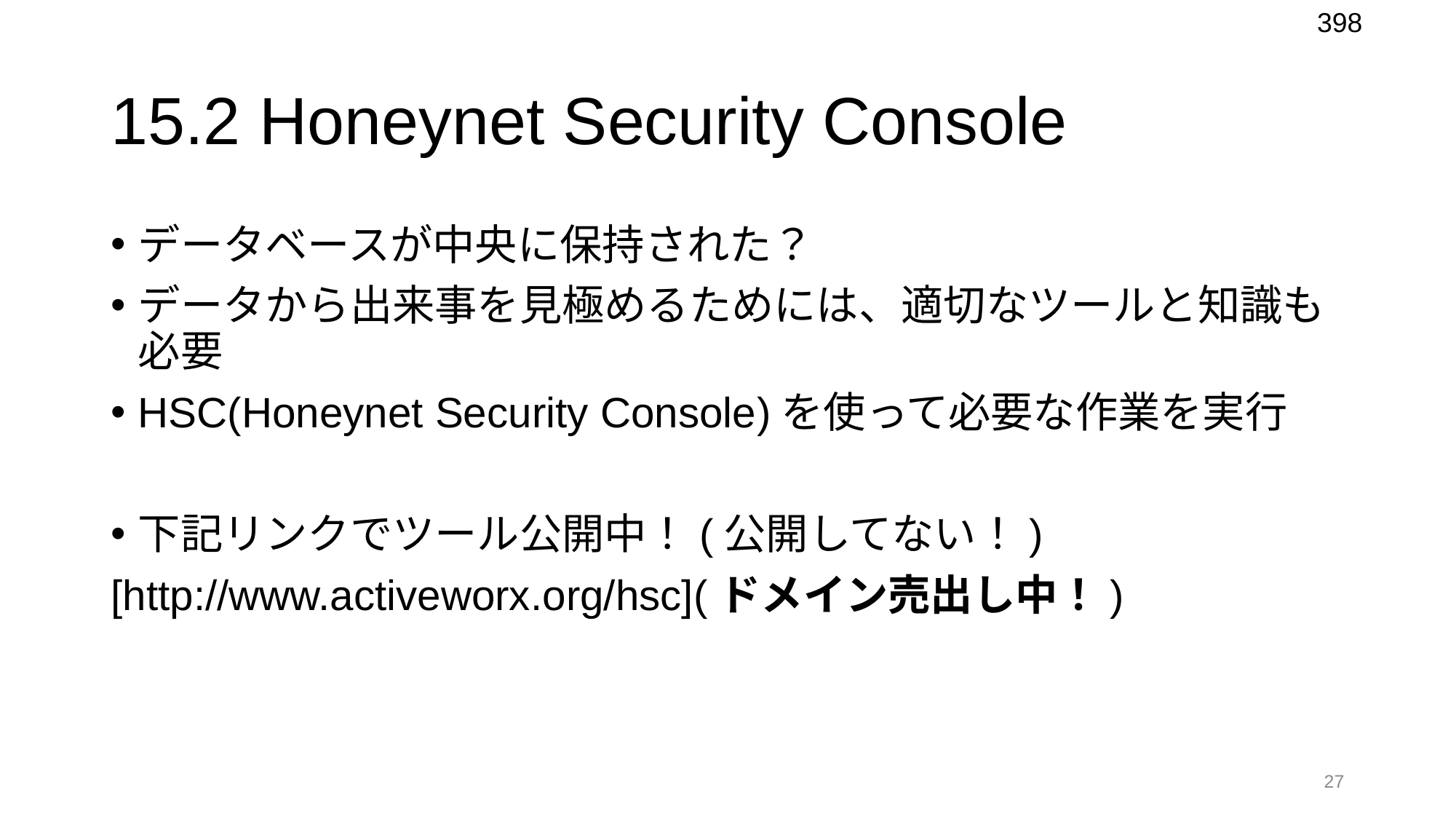

398
# 15.2 Honeynet Security Console
データベースが中央に保持された？
データから出来事を見極めるためには、適切なツールと知識も必要
HSC(Honeynet Security Console)を使って必要な作業を実行

下記リンクでツール公開中！(公開してない！)
[http://www.activeworx.org/hsc](ドメイン売出し中！)
27